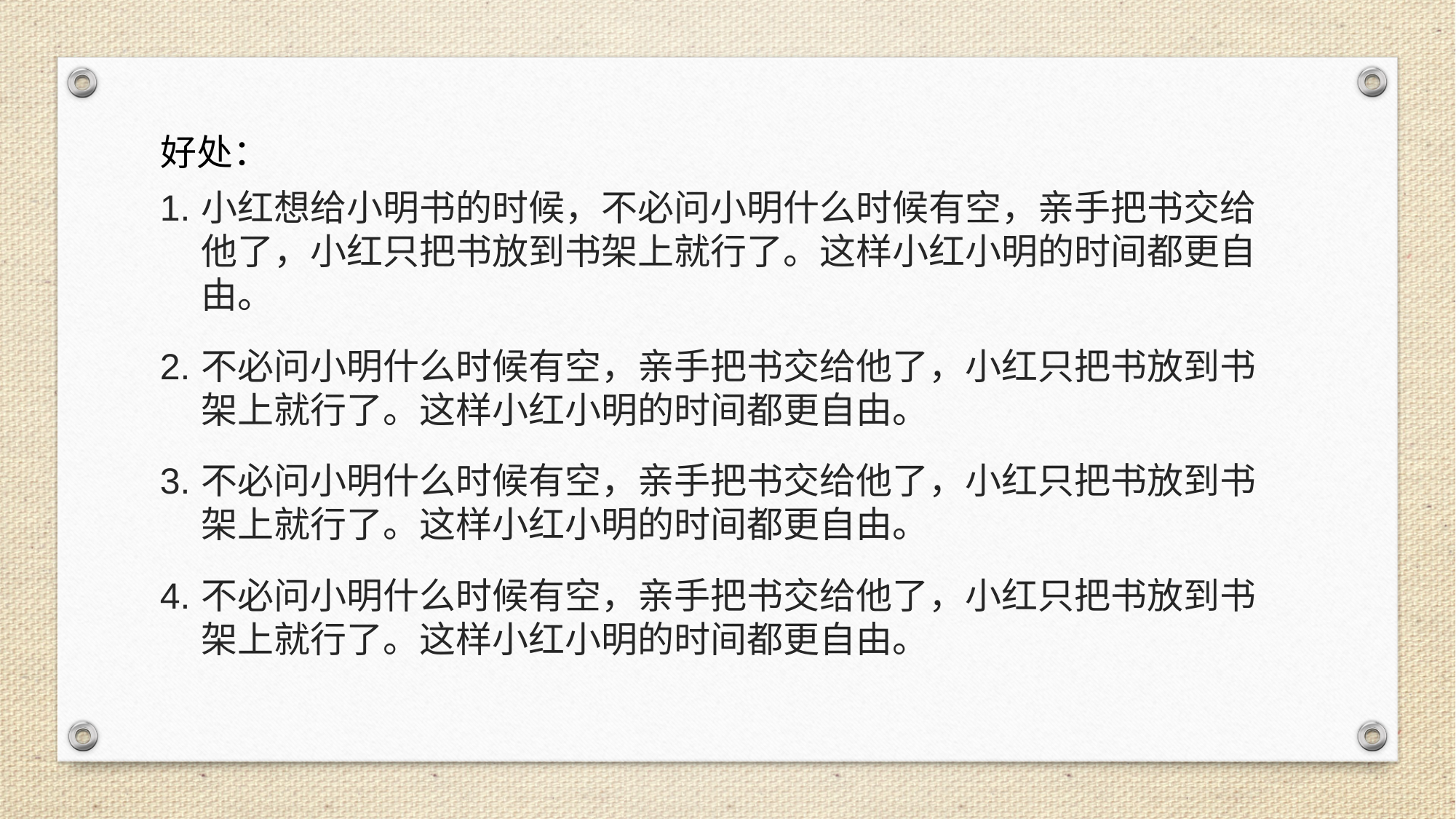

好处：
小红想给小明书的时候，不必问小明什么时候有空，亲手把书交给他了，小红只把书放到书架上就行了。这样小红小明的时间都更自由。
不必问小明什么时候有空，亲手把书交给他了，小红只把书放到书架上就行了。这样小红小明的时间都更自由。
不必问小明什么时候有空，亲手把书交给他了，小红只把书放到书架上就行了。这样小红小明的时间都更自由。
不必问小明什么时候有空，亲手把书交给他了，小红只把书放到书架上就行了。这样小红小明的时间都更自由。